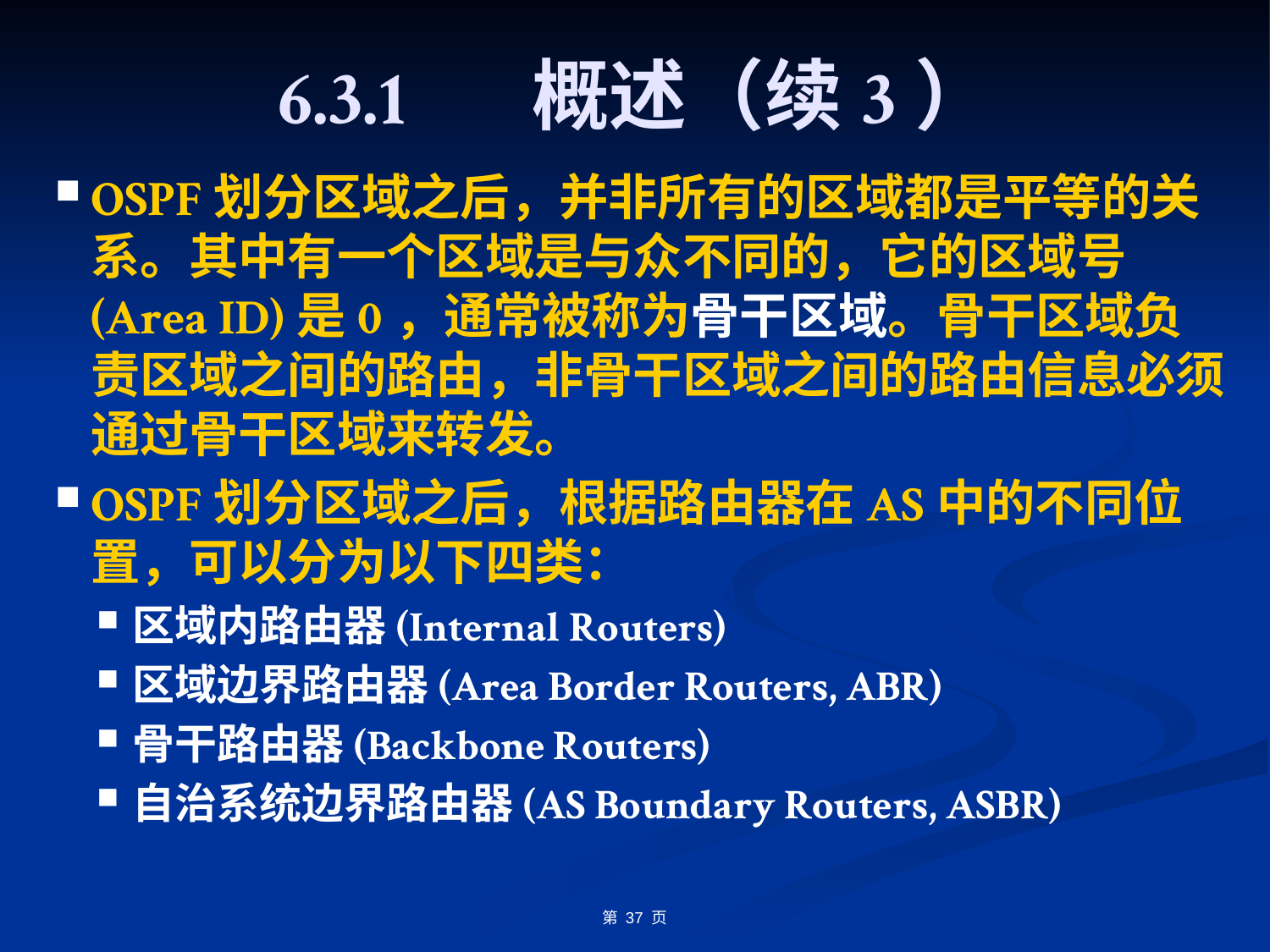

# 6.3.1	概述（续3）
OSPF划分区域之后，并非所有的区域都是平等的关系。其中有一个区域是与众不同的，它的区域号(Area ID)是0，通常被称为骨干区域。骨干区域负责区域之间的路由，非骨干区域之间的路由信息必须通过骨干区域来转发。
OSPF划分区域之后，根据路由器在AS中的不同位置，可以分为以下四类：
区域内路由器(Internal Routers)
区域边界路由器(Area Border Routers, ABR)
骨干路由器(Backbone Routers)
自治系统边界路由器(AS Boundary Routers, ASBR)
第 37 页